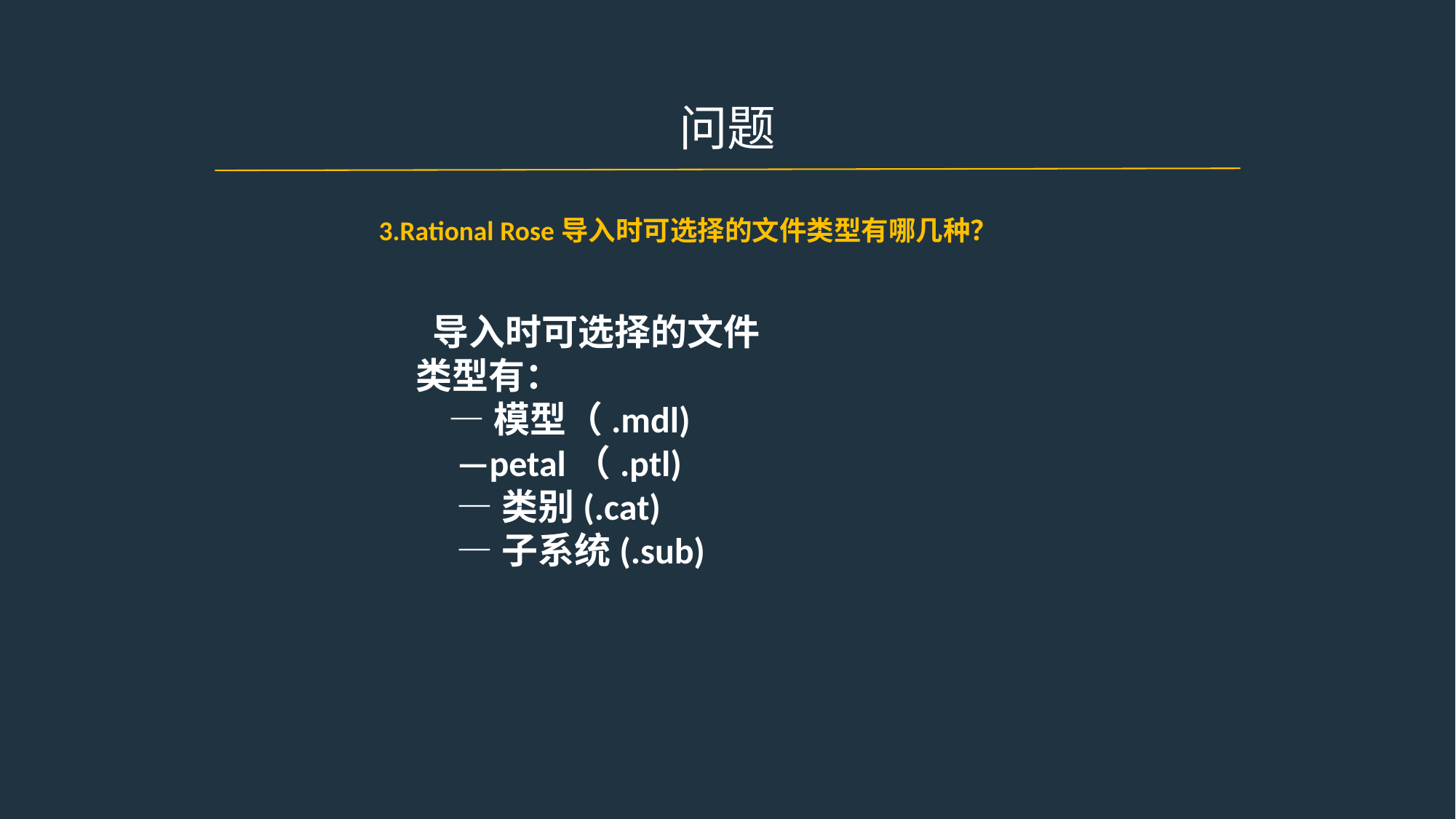

问题
3.Rational Rose导入时可选择的文件类型有哪几种？
 导入时可选择的文件类型有：
    —模型（.mdl)
     —petal（.ptl)
     —类别(.cat)
     —子系统(.sub)